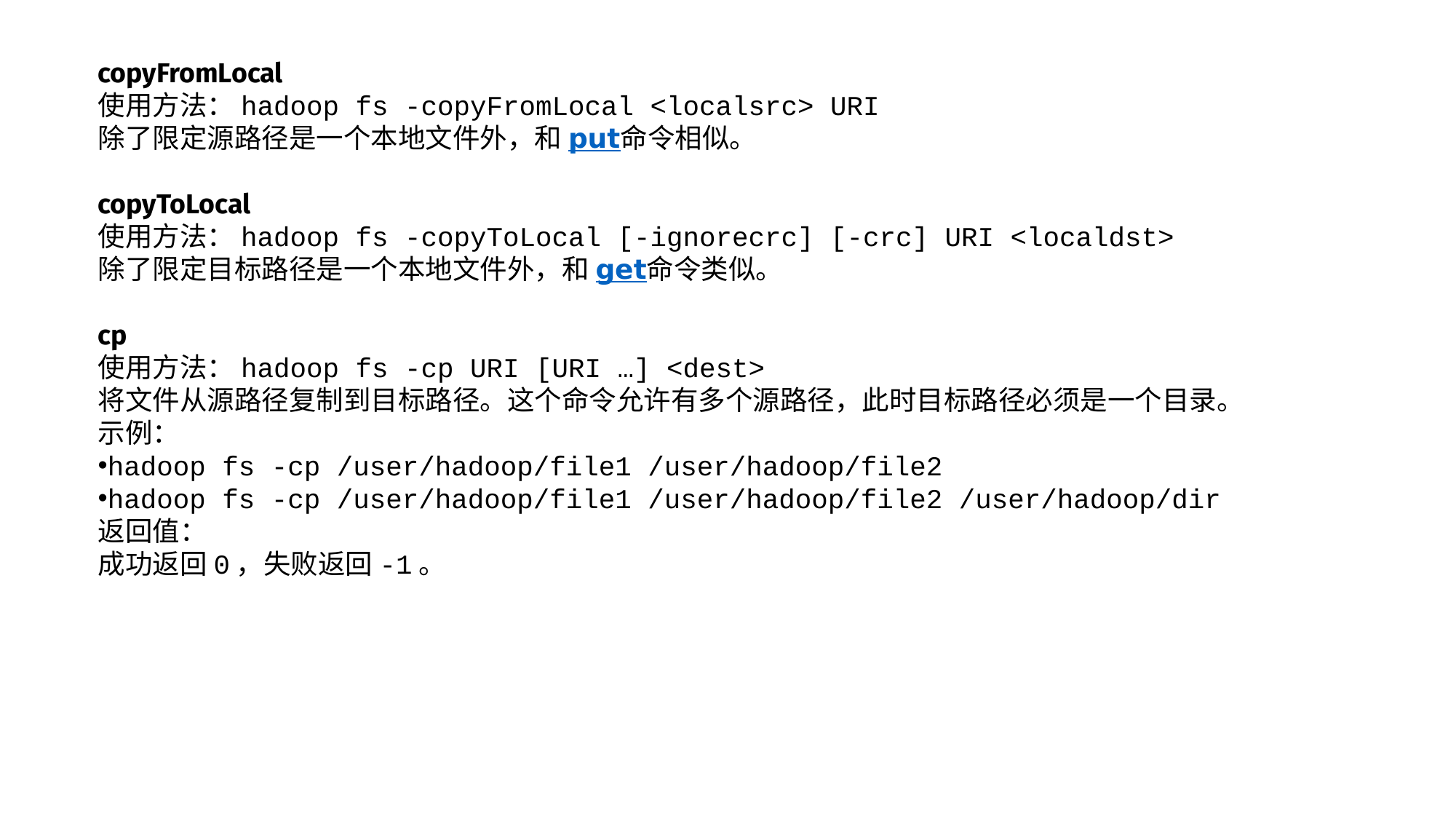

copyFromLocal
使用方法：hadoop fs -copyFromLocal <localsrc> URI
除了限定源路径是一个本地文件外，和put命令相似。

copyToLocal
使用方法：hadoop fs -copyToLocal [-ignorecrc] [-crc] URI <localdst>
除了限定目标路径是一个本地文件外，和get命令类似。

cp
使用方法：hadoop fs -cp URI [URI …] <dest>
将文件从源路径复制到目标路径。这个命令允许有多个源路径，此时目标路径必须是一个目录。
示例：
hadoop fs -cp /user/hadoop/file1 /user/hadoop/file2
hadoop fs -cp /user/hadoop/file1 /user/hadoop/file2 /user/hadoop/dir
返回值：
成功返回0，失败返回-1。